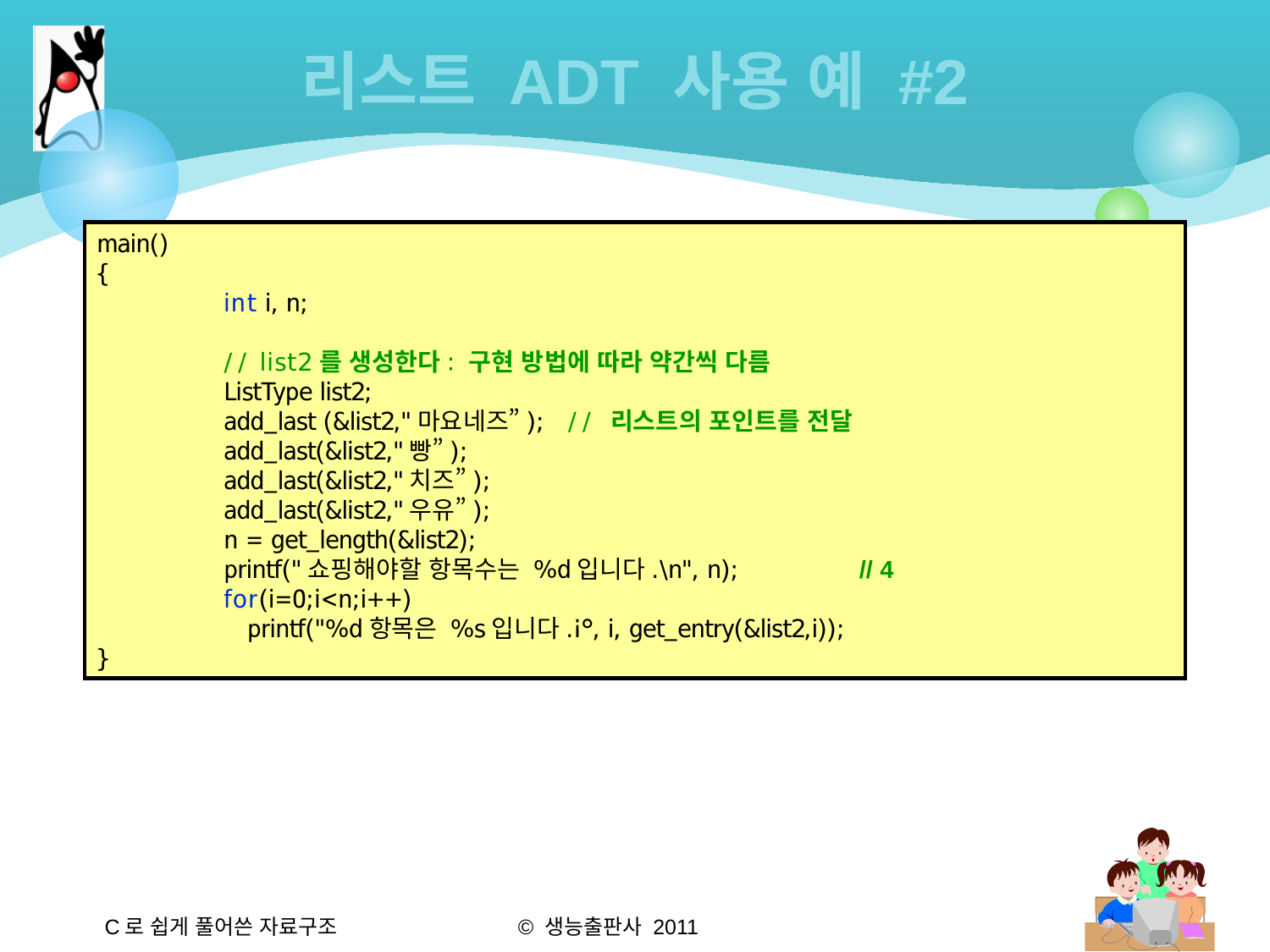

# 리스트 ADT 사용 예 #2
main()
{
	int i, n;

	// list2를 생성한다: 구현 방법에 따라 약간씩 다름
	ListType list2;
	add_last (&list2,"마요네즈”);   // 리스트의 포인트를 전달
	add_last(&list2,"빵”);
	add_last(&list2,"치즈”);
	add_last(&list2,"우유”);
	n = get_length(&list2);
	printf("쇼핑해야할 항목수는 %d입니다.\n", n); 	// 4
	for(i=0;i<n;i++)
	   printf("%d항목은 %s입니다.¡°, i, get_entry(&list2,i));
}